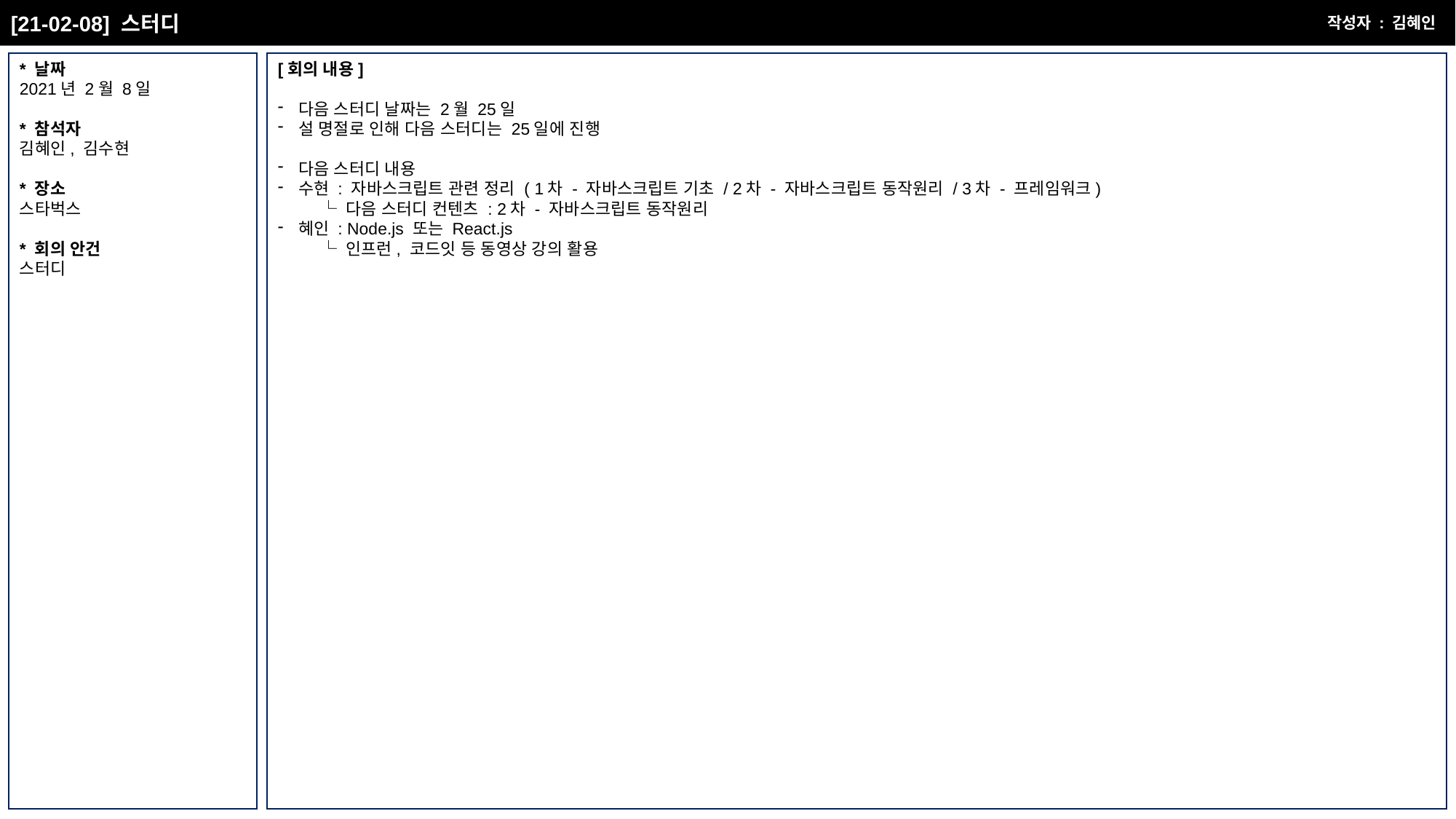

[21-02-08] 스터디
작성자 : 김혜인

* 날짜
2021년 2월 8일

* 참석자
김혜인, 김수현

* 장소
스타벅스

* 회의 안건
스터디

[회의 내용]

다음 스터디 날짜는 2월 25일
설 명절로 인해 다음 스터디는 25일에 진행

다음 스터디 내용
수현 : 자바스크립트 관련 정리 ( 1차 - 자바스크립트 기초 / 2차 - 자바스크립트 동작원리 / 3차 - 프레임워크)
         └ 다음 스터디 컨텐츠 : 2차 - 자바스크립트 동작원리
혜인 : Node.js 또는 React.js
         └ 인프런, 코드잇 등 동영상 강의 활용